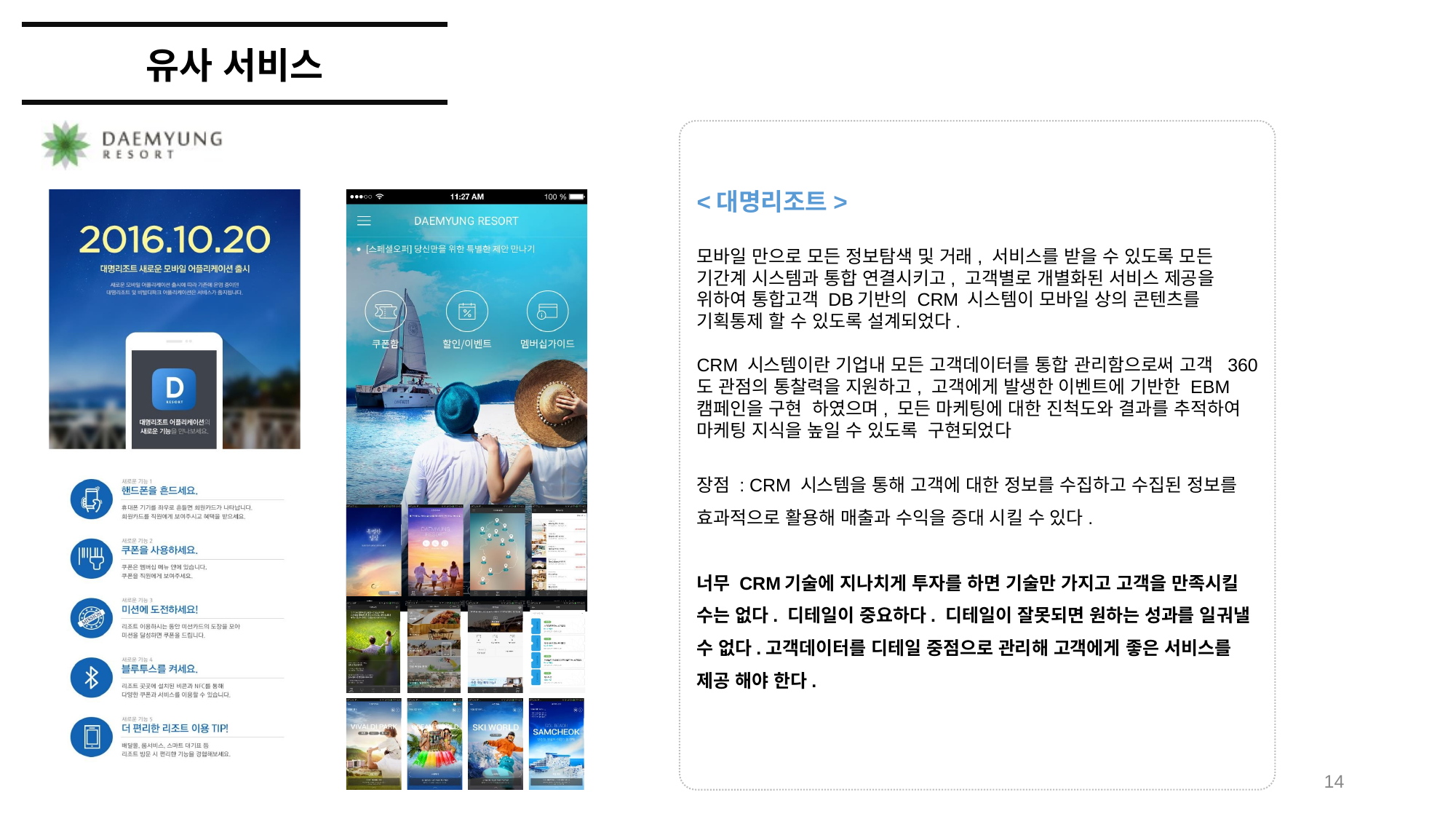

유사 서비스

<대명리조트>

모바일 만으로 모든 정보탐색 및 거래, 서비스를 받을 수 있도록 모든 기간계 시스템과 통합 연결시키고, 고객별로 개별화된 서비스 제공을 위하여 통합고객 DB기반의 CRM 시스템이 모바일 상의 콘텐츠를 기획통제 할 수 있도록 설계되었다.

CRM 시스템이란 기업내 모든 고객데이터를 통합 관리함으로써 고객  360도 관점의 통찰력을 지원하고, 고객에게 발생한 이벤트에 기반한 EBM 캠페인을 구현  하였으며, 모든 마케팅에 대한 진척도와 결과를 추적하여 마케팅 지식을 높일 수 있도록  구현되었다

장점 : CRM 시스템을 통해 고객에 대한 정보를 수집하고 수집된 정보를 효과적으로 활용해 매출과 수익을 증대 시킬 수 있다.

너무 CRM기술에 지나치게 투자를 하면 기술만 가지고 고객을 만족시킬 수는 없다. 디테일이 중요하다. 디테일이 잘못되면 원하는 성과를 일궈낼 수 없다.고객데이터를 디테일 중점으로 관리해 고객에게 좋은 서비스를 제공 해야 한다.

14